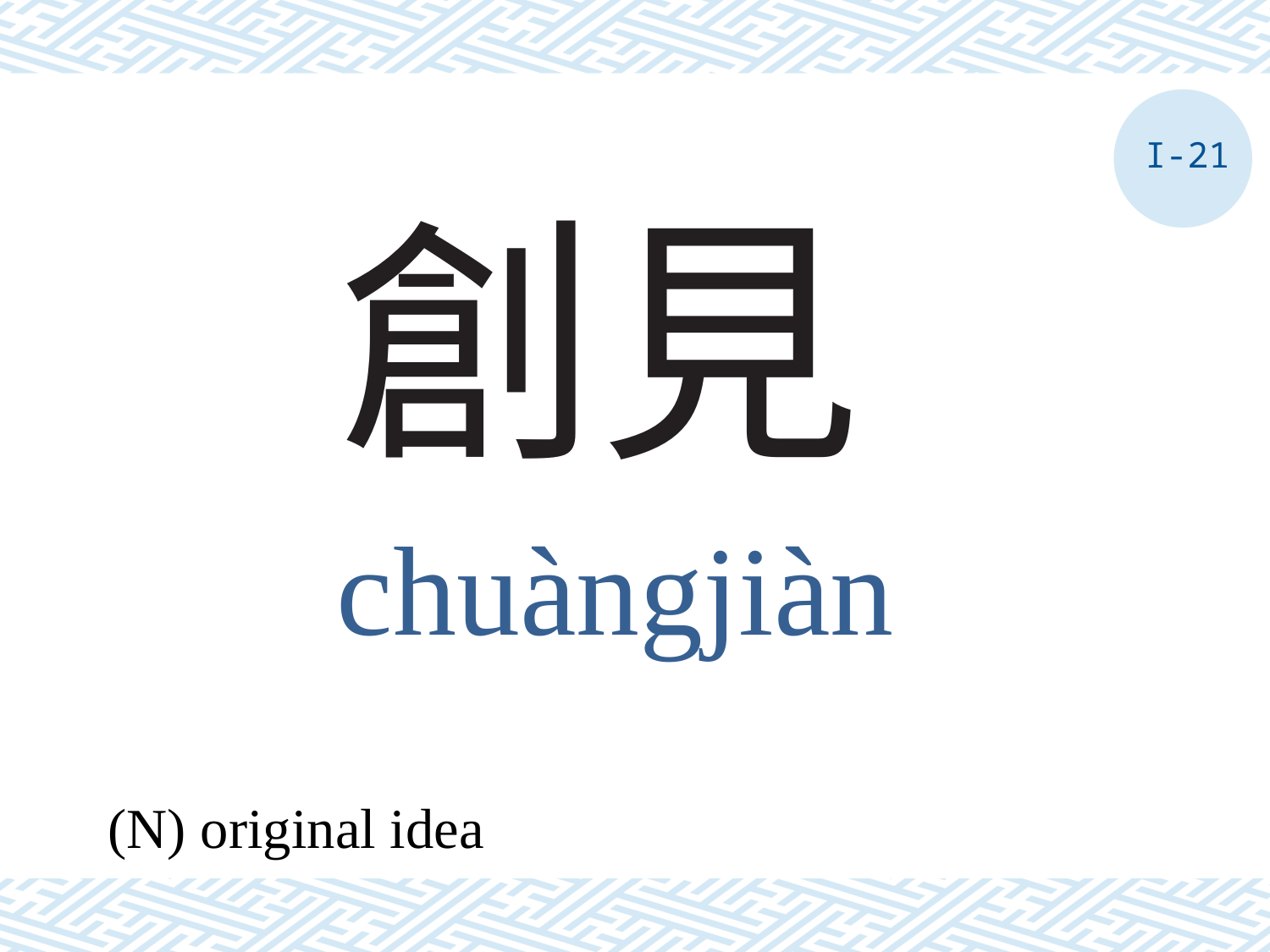

I-21

# 創見
chuàngjiàn
(N) original idea